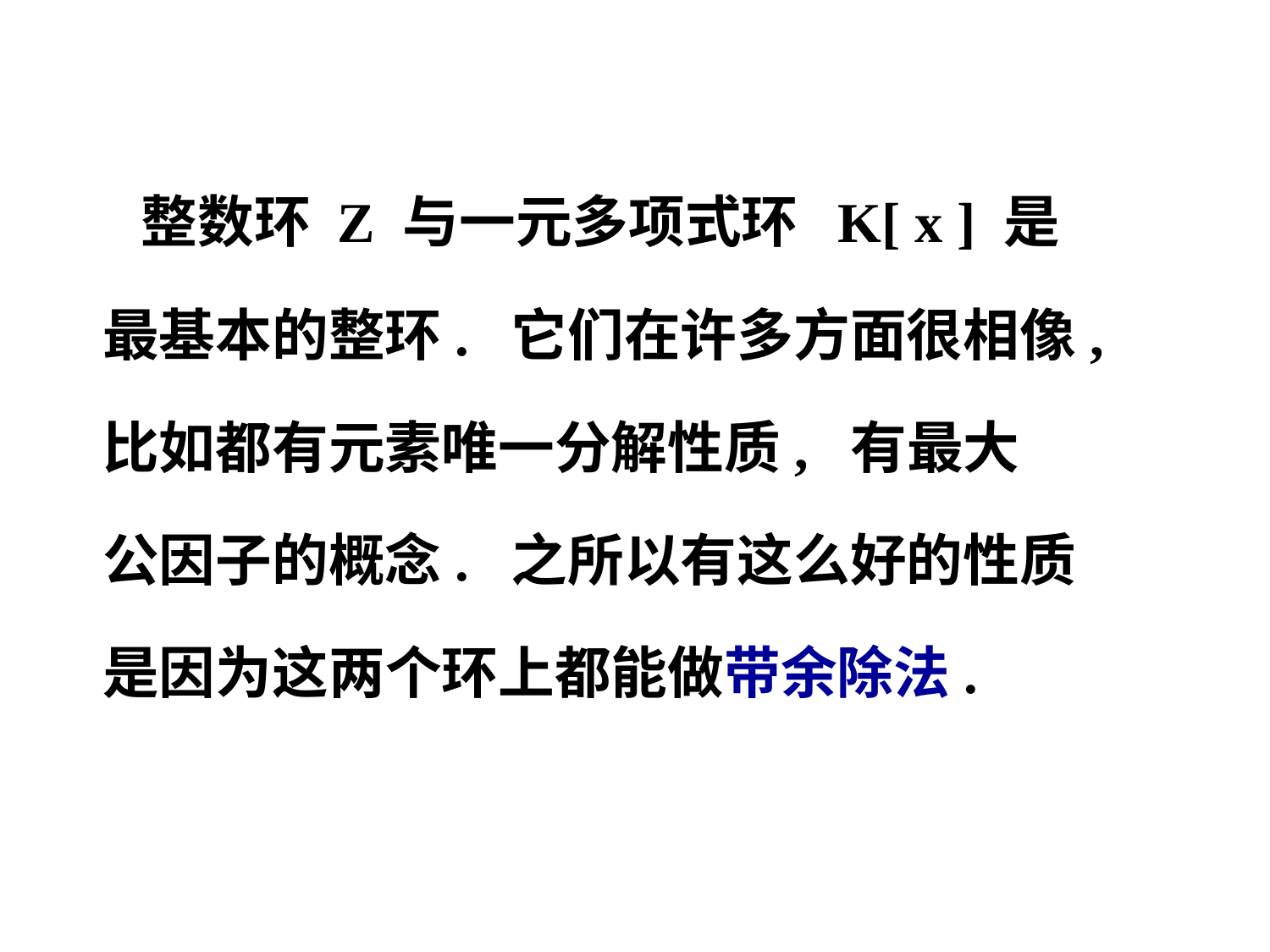

整数环 Z 与一元多项式环  K[ x ] 是
 最基本的整环.  它们在许多方面很相像,
 比如都有元素唯一分解性质,  有最大
 公因子的概念.  之所以有这么好的性质
 是因为这两个环上都能做带余除法.